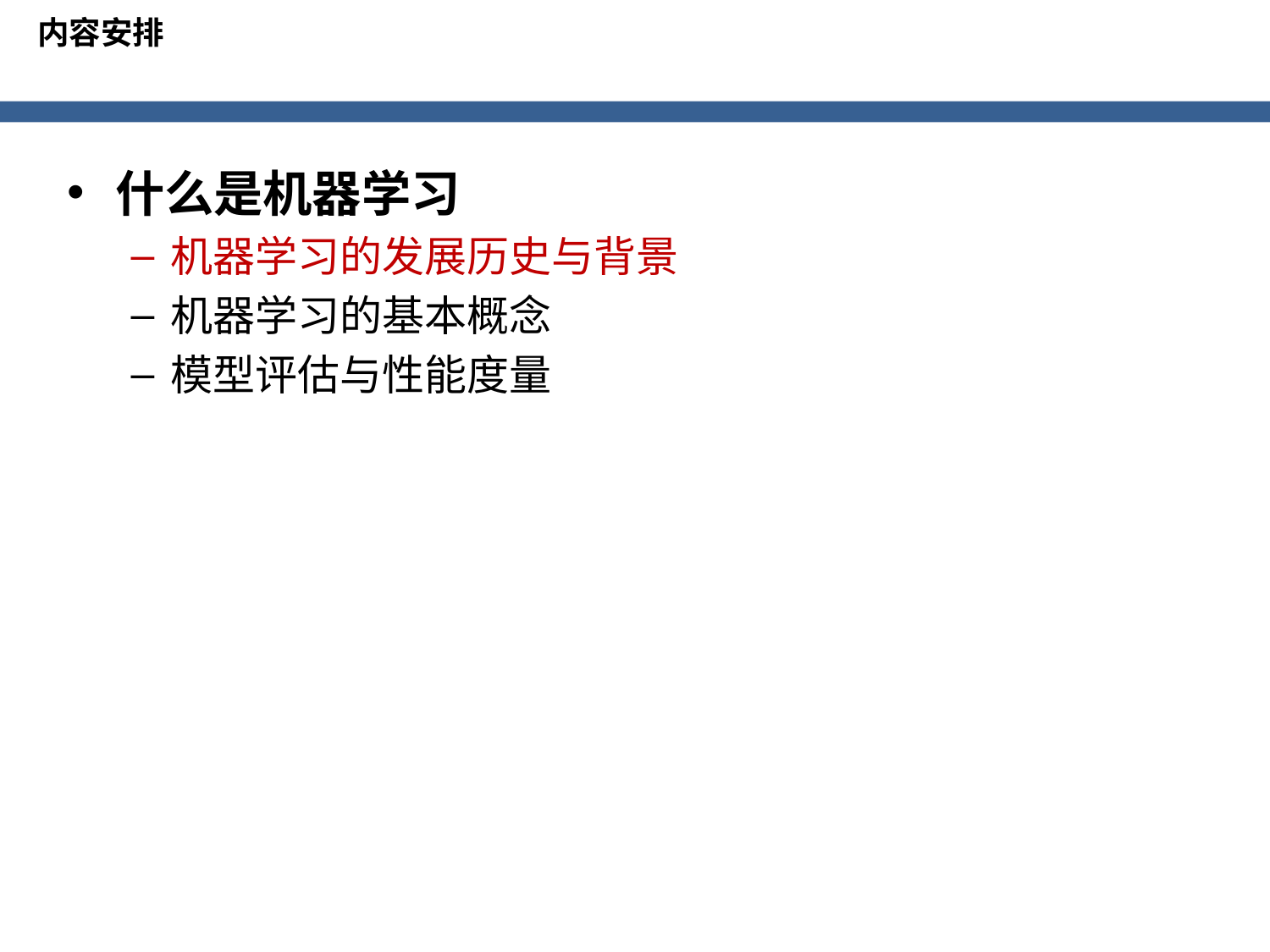

内容安排
什么是机器学习
机器学习的发展历史与背景
机器学习的基本概念
模型评估与性能度量